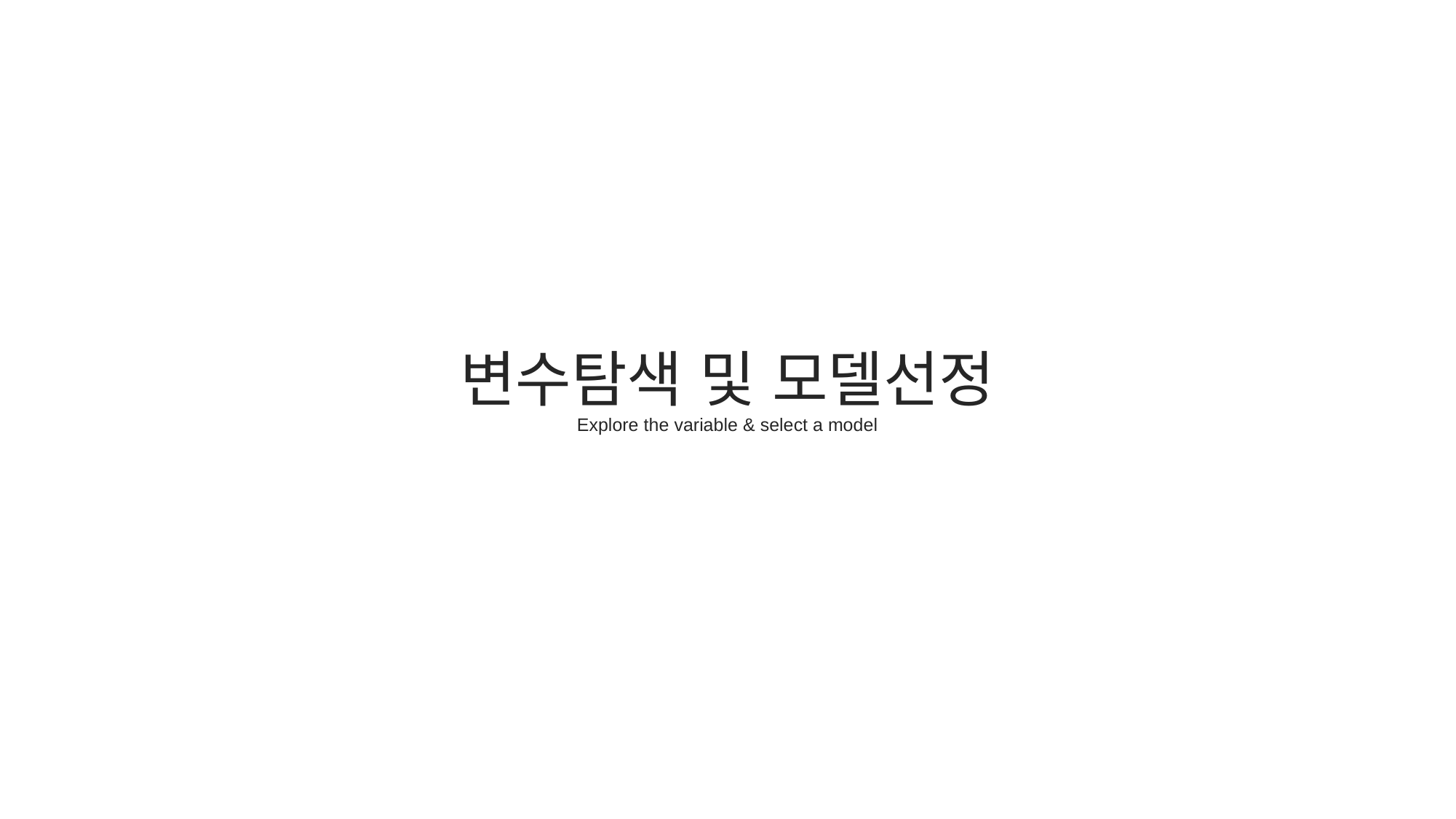

변수탐색 및 모델선정
Explore the variable & select a model